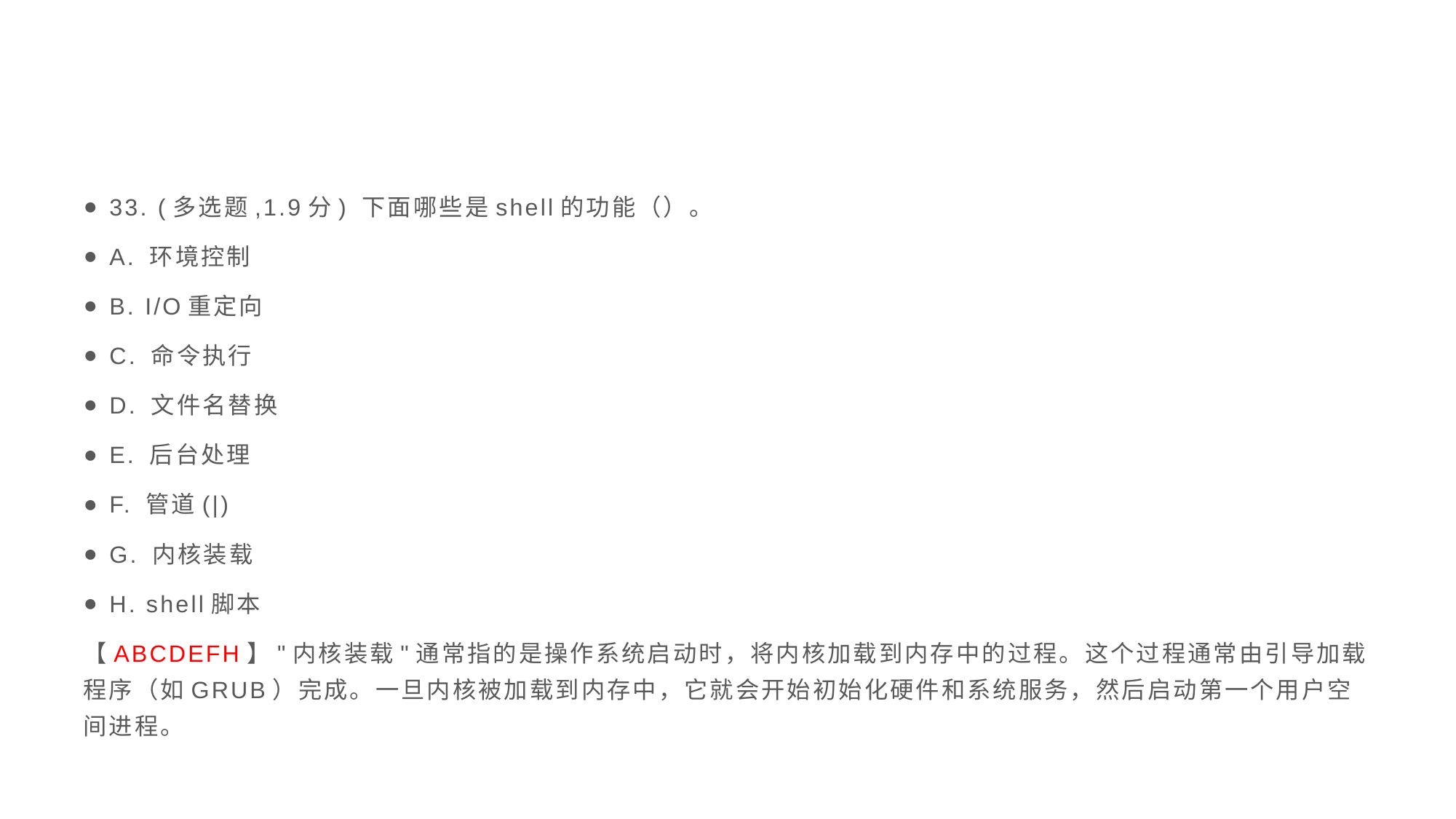

#
33. (多选题,1.9分) 下面哪些是shell的功能（）。
A. 环境控制
B. I/O重定向
C. 命令执行
D. 文件名替换
E. 后台处理
F. 管道(|)
G. 内核装载
H. shell脚本
【ABCDEFH】"内核装载"通常指的是操作系统启动时，将内核加载到内存中的过程。这个过程通常由引导加载程序（如GRUB）完成。一旦内核被加载到内存中，它就会开始初始化硬件和系统服务，然后启动第一个用户空间进程。